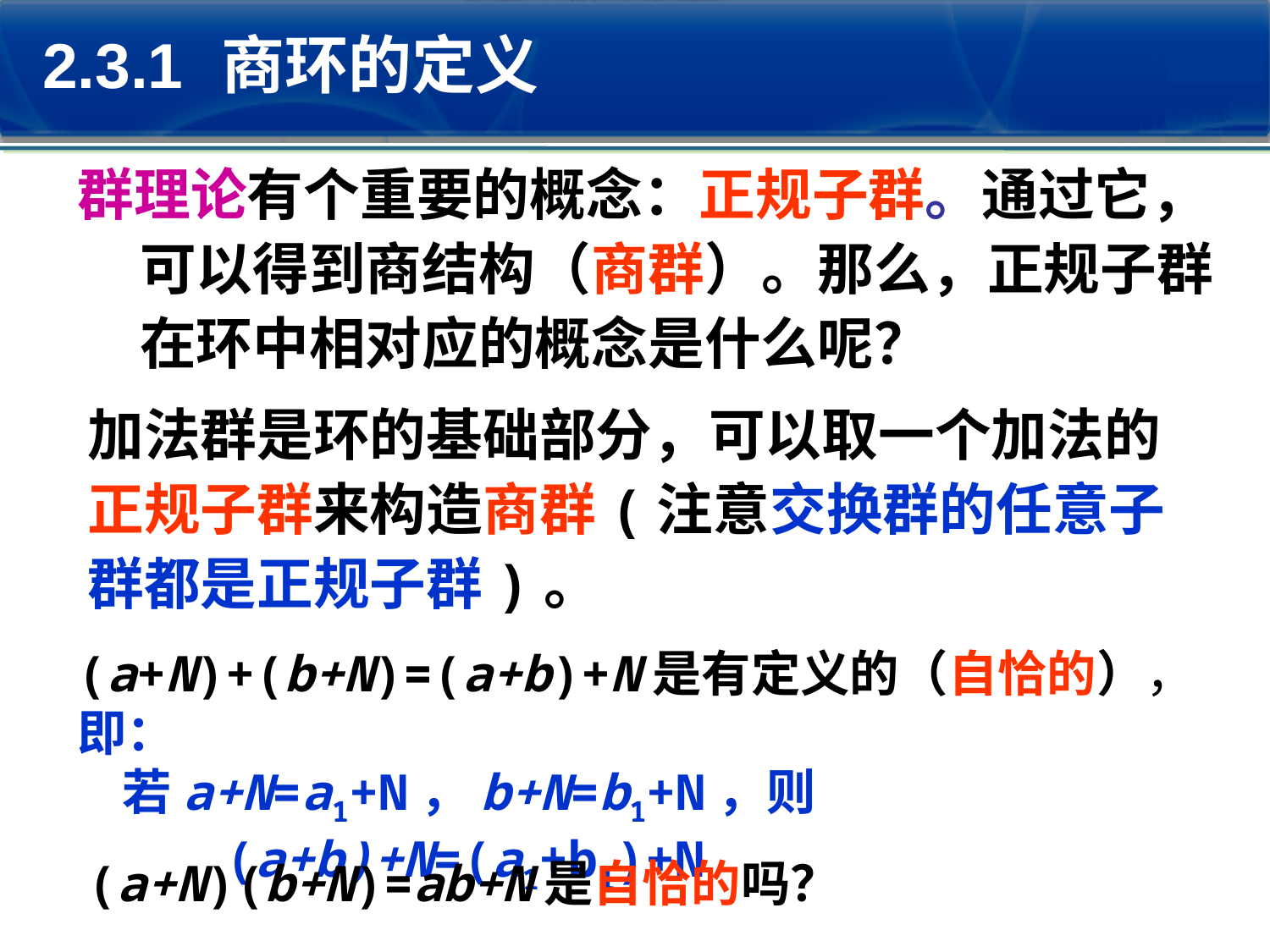

2.3.1 商环的定义
群理论有个重要的概念：正规子群。通过它，可以得到商结构（商群）。那么，正规子群在环中相对应的概念是什么呢？
加法群是环的基础部分，可以取一个加法的正规子群来构造商群(注意交换群的任意子群都是正规子群)。
(a+N)+(b+N)=(a+b)+N是有定义的（自恰的），即：
   若a+N=a1+N，b+N=b1+N，则
     (a+b)+N=(a1+b1)+N
(a+N)(b+N)=ab+N是自恰的吗？